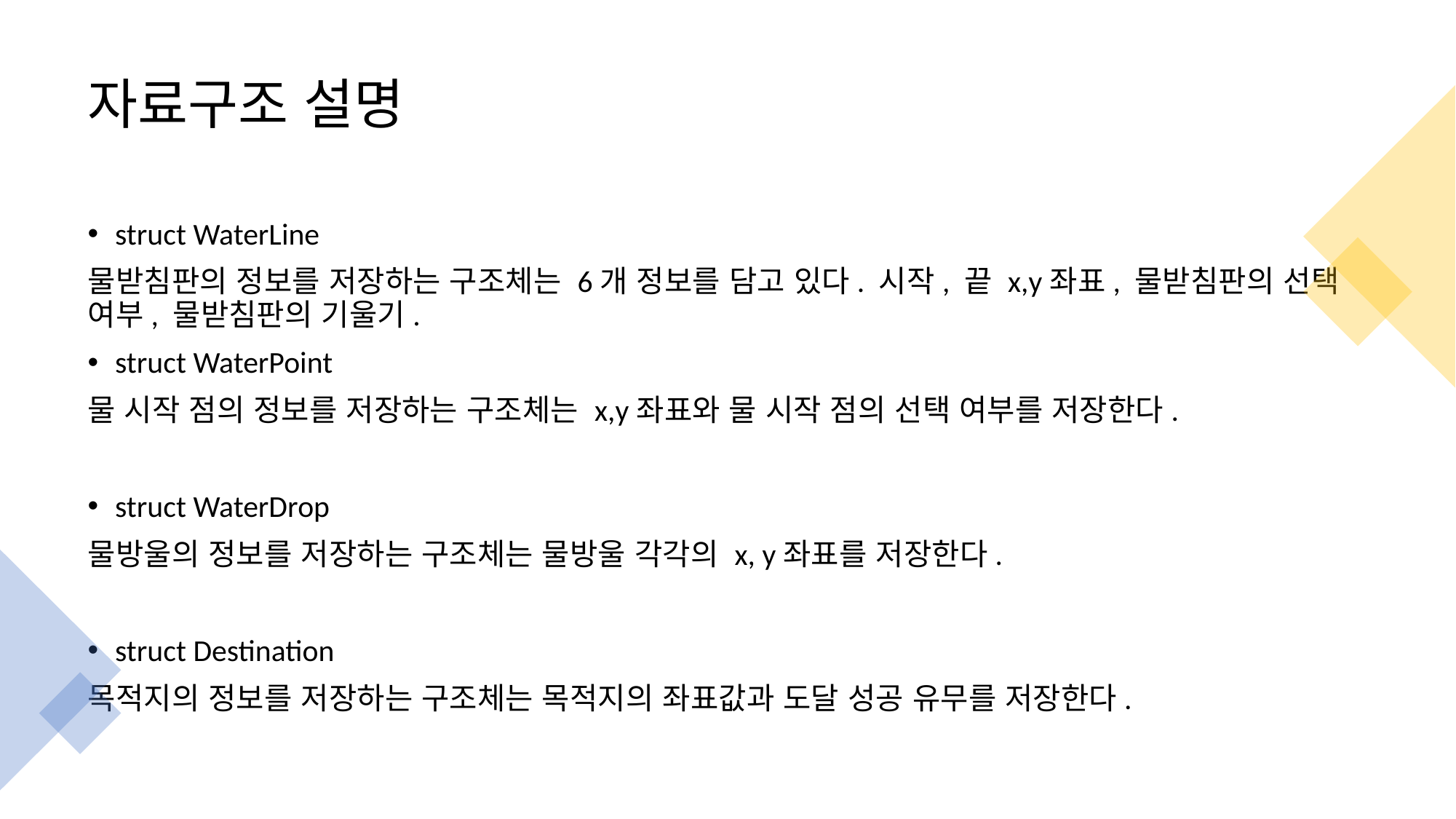

# 자료구조 설명

struct WaterLine
물받침판의 정보를 저장하는 구조체는 6개 정보를 담고 있다. 시작, 끝 x,y좌표, 물받침판의 선택 여부, 물받침판의 기울기.
struct WaterPoint
물 시작 점의 정보를 저장하는 구조체는 x,y좌표와 물 시작 점의 선택 여부를 저장한다.

struct WaterDrop
물방울의 정보를 저장하는 구조체는 물방울 각각의 x, y좌표를 저장한다.

struct Destination
목적지의 정보를 저장하는 구조체는 목적지의 좌표값과 도달 성공 유무를 저장한다.